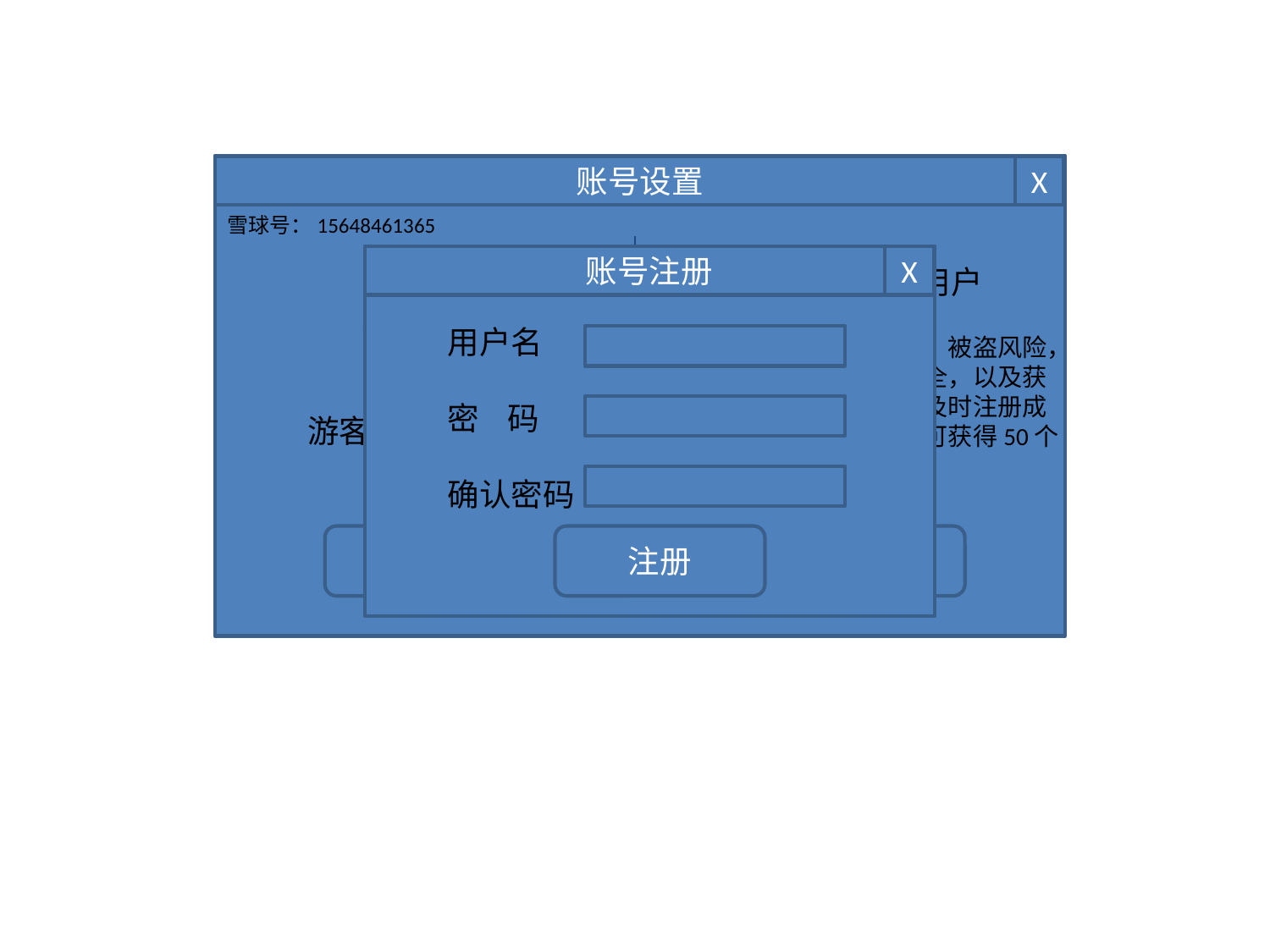

账号设置
X
雪球号：15648461365

账号注册
X
注册成为正式用户
头像
用户名

密    码

确认密码

游客模式下的数据有丢失，被盗风险，为了保障你的虚拟财产安全，以及获得更完美的游戏体验，请及时注册成为正式用户。注册成功后可获得50个钻石。

游客15648461365

切换账号
注册
注册账号